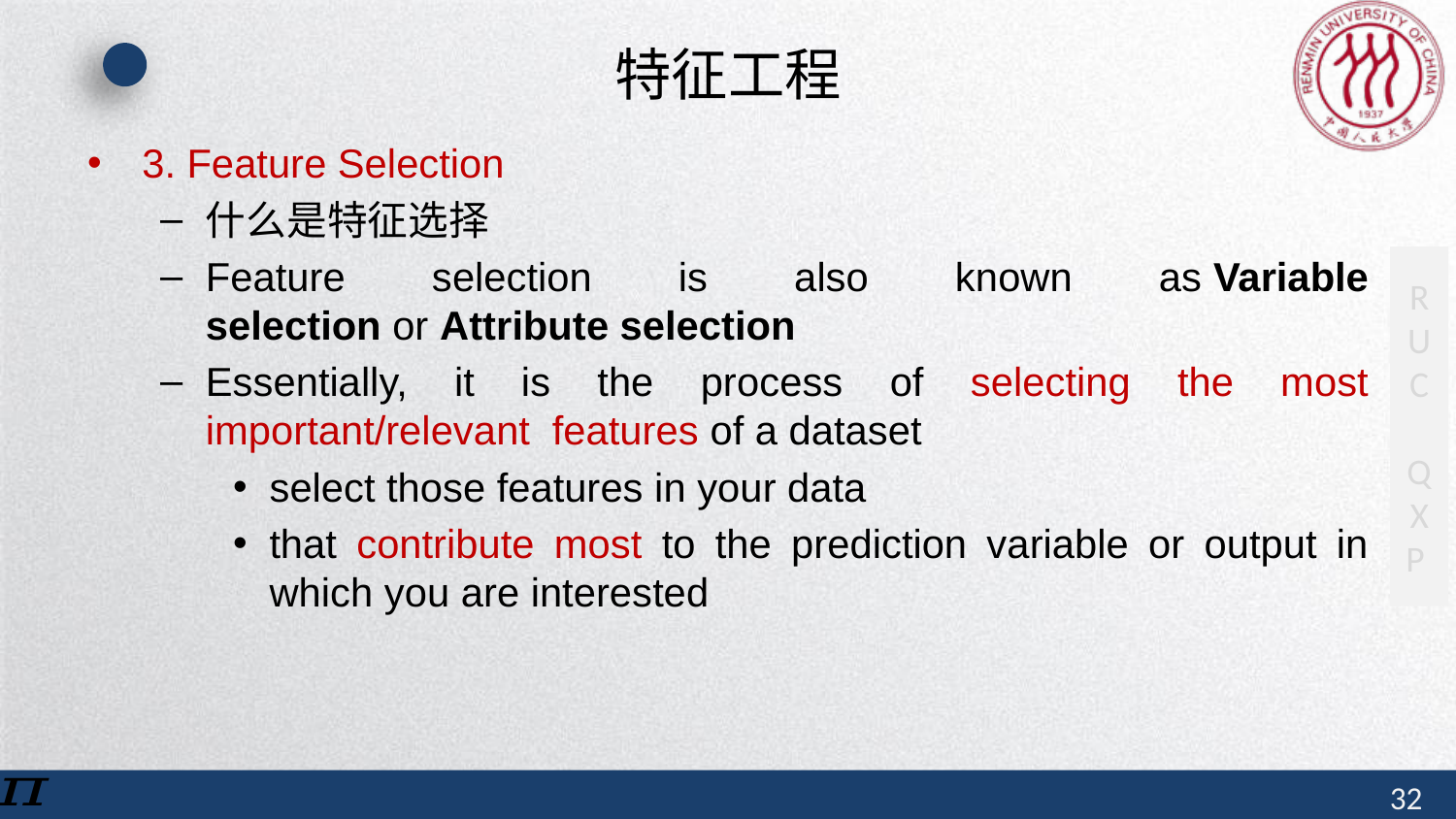

# 特征工程
3. Feature Selection
什么是特征选择
Feature selection is also known as Variable selection or Attribute selection
Essentially, it is the process of selecting the most important/relevant  features of a dataset
select those features in your data
that contribute most to the prediction variable or output in which you are interested